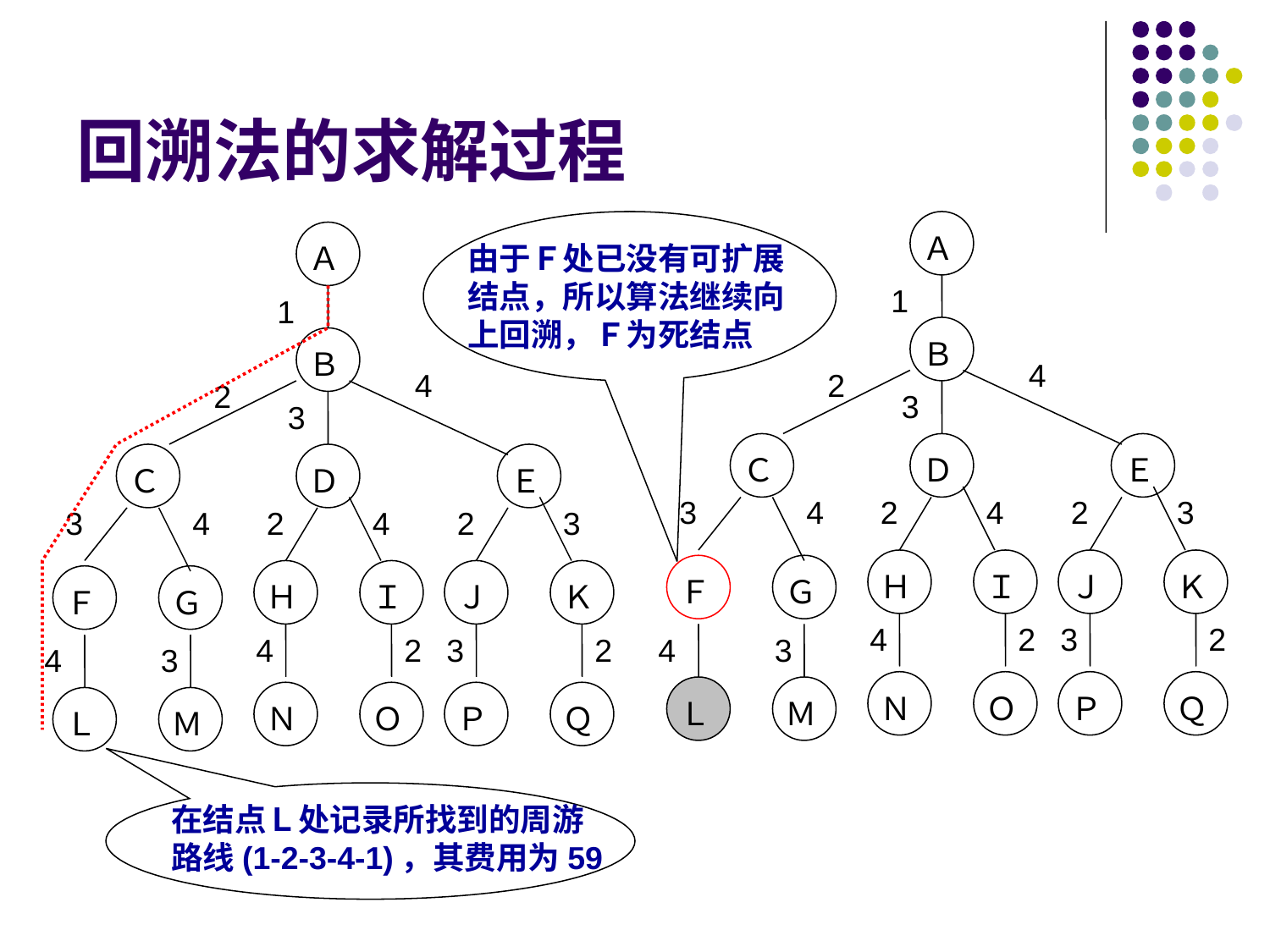

# 回溯法的求解过程

由于Ｆ处已没有可扩展结点，所以算法继续向上回溯，Ｆ为死结点

Ａ
1

Ｂ
4
2

3

Ｃ
Ｄ
Ｅ
3
4
2

4
2

3

Ｈ
Ｉ
Ｊ
Ｋ
Ｆ
Ｇ
4

2
3

2
4

3

Ｎ
Ｏ
Ｐ
Ｑ
Ｌ
Ｍ

Ａ
1

Ｂ
4
2

3

Ｃ

Ｄ

Ｅ
3
4
2

4
2

3

Ｈ

Ｉ

Ｊ

Ｋ

Ｆ

Ｇ
4

2
3

2
4

3

Ｎ

Ｏ

Ｐ

Ｑ

Ｌ

Ｍ

在结点Ｌ处记录所找到的周游路线(1-2-3-4-1)，其费用为59